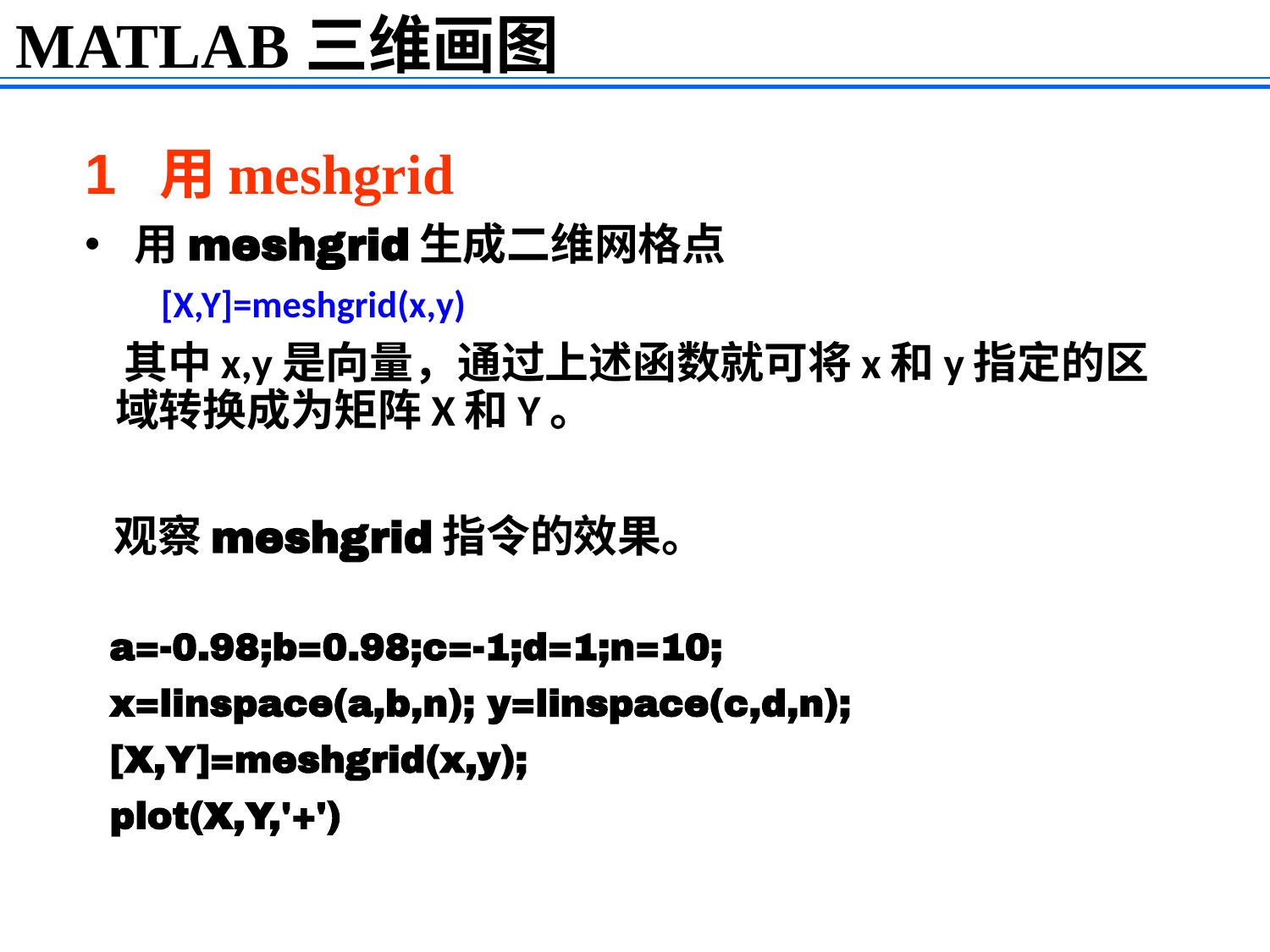

MATLAB三维画图

1  用meshgrid
 用meshgrid生成二维网格点
         [X,Y]=meshgrid(x,y)
   其中x,y是向量，通过上述函数就可将x和y指定的区域转换成为矩阵X和Y。

  观察meshgrid指令的效果。

  a=-0.98;b=0.98;c=-1;d=1;n=10;
  x=linspace(a,b,n); y=linspace(c,d,n);
  [X,Y]=meshgrid(x,y);
  plot(X,Y,'+')